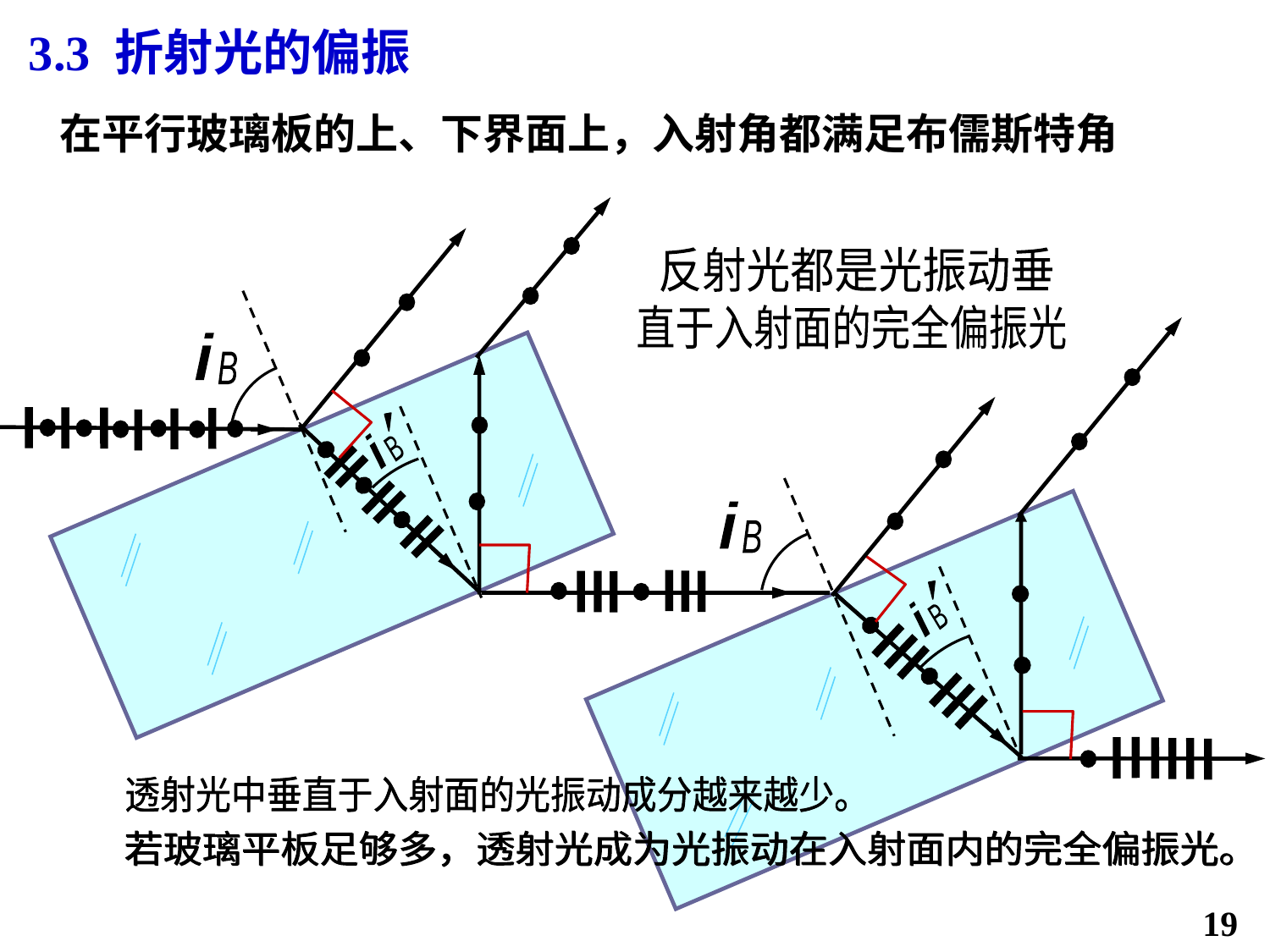

3.3 折射光的偏振
在平行玻璃板的上、下界面上，入射角都满足布儒斯特角

i
B

i
B

反射光都是光振动垂
直于入射面的完全偏振光

i
B

i
B

透射光中垂直于入射面的光振动成分越来越少。
透射光中垂直于入射面的光振动成分越来越少。
若玻璃平板足够多，透射光成为光振动在入射面内的完全偏振光。
若玻璃平板足够多，透射光成为光振动在入射面内的完全偏振光。
19